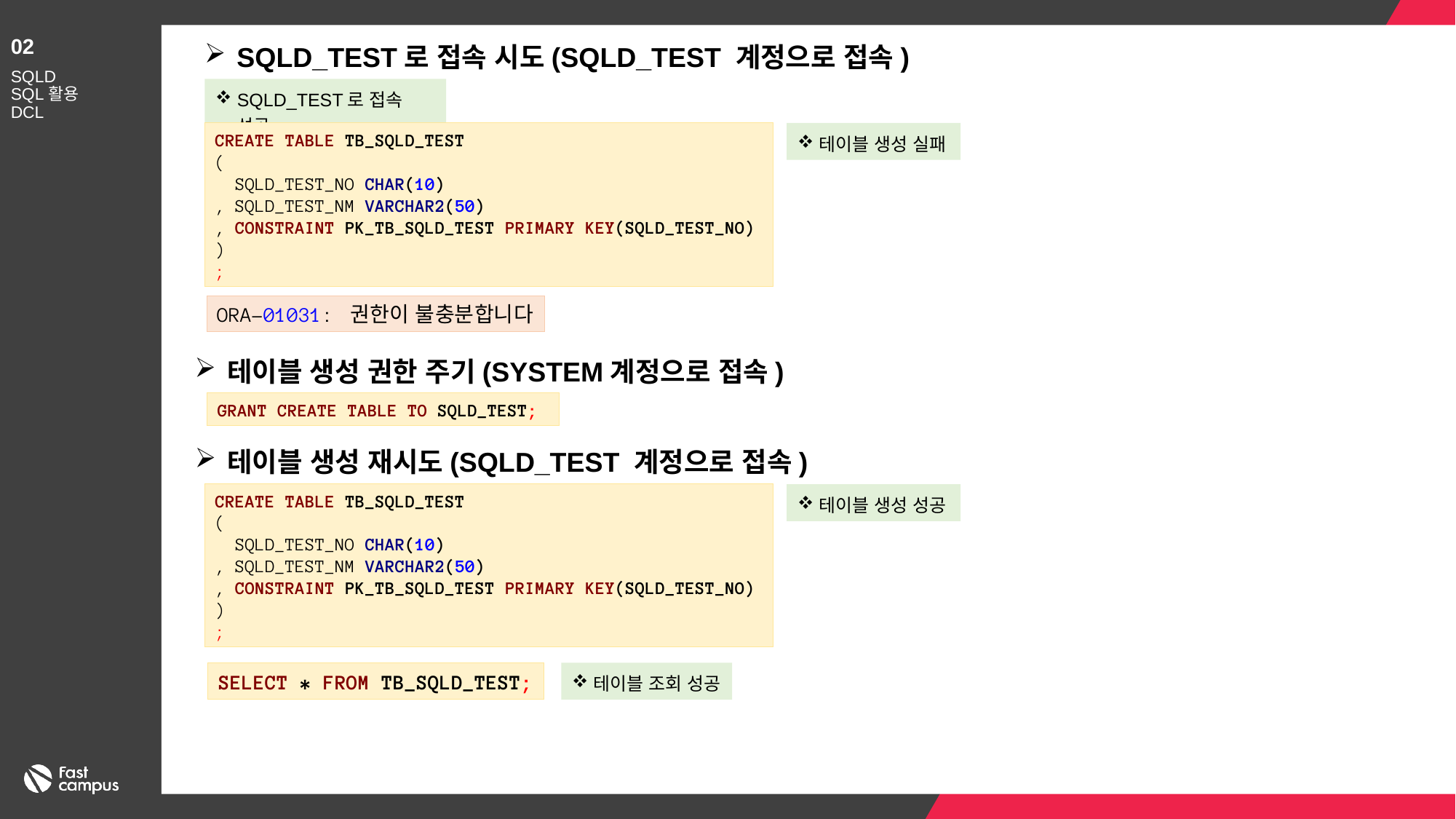

02
SQLD_TEST로 접속 시도(SQLD_TEST 계정으로 접속)
SQLD
SQL활용
DCL
SQLD_TEST로 접속 성공
CREATE TABLE TB_SQLD_TEST
(
  SQLD_TEST_NO CHAR(10)
, SQLD_TEST_NM VARCHAR2(50)
, CONSTRAINT PK_TB_SQLD_TEST PRIMARY KEY(SQLD_TEST_NO)
)
;
테이블 생성 실패
ORA-01031: 권한이 불충분합니다
테이블 생성 권한 주기(SYSTEM계정으로 접속)
GRANT CREATE TABLE TO SQLD_TEST;
테이블 생성 재시도(SQLD_TEST 계정으로 접속)
CREATE TABLE TB_SQLD_TEST
(
  SQLD_TEST_NO CHAR(10)
, SQLD_TEST_NM VARCHAR2(50)
, CONSTRAINT PK_TB_SQLD_TEST PRIMARY KEY(SQLD_TEST_NO)
)
;
테이블 생성 성공
테이블 조회 성공
SELECT * FROM TB_SQLD_TEST;